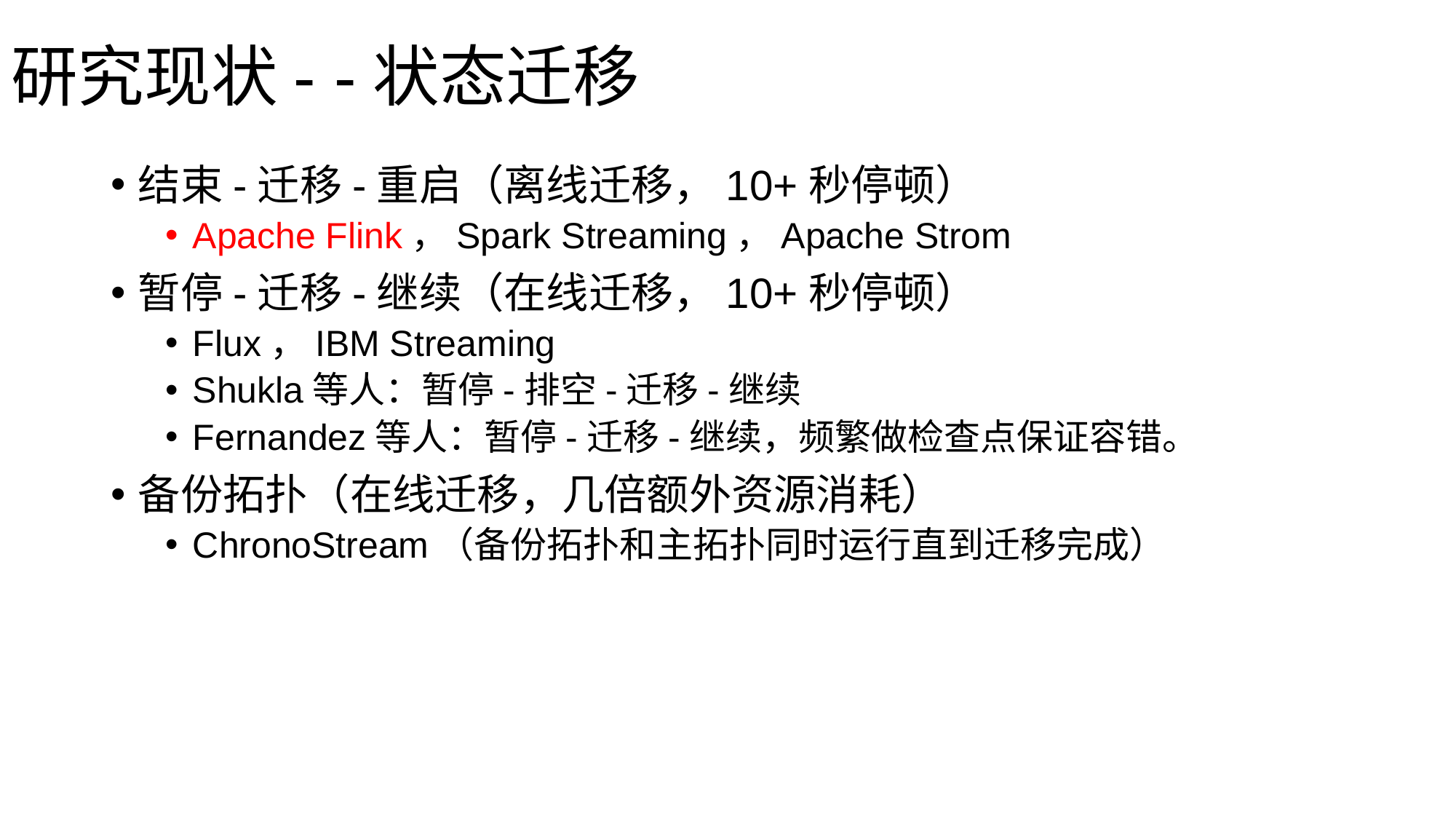

# 研究现状- -状态迁移
结束-迁移-重启（离线迁移，10+秒停顿）
Apache Flink，Spark Streaming，Apache Strom
暂停-迁移-继续（在线迁移，10+秒停顿）
Flux，IBM Streaming
Shukla等人：暂停-排空-迁移-继续
Fernandez等人：暂停-迁移-继续，频繁做检查点保证容错。
备份拓扑（在线迁移，几倍额外资源消耗）
ChronoStream（备份拓扑和主拓扑同时运行直到迁移完成）